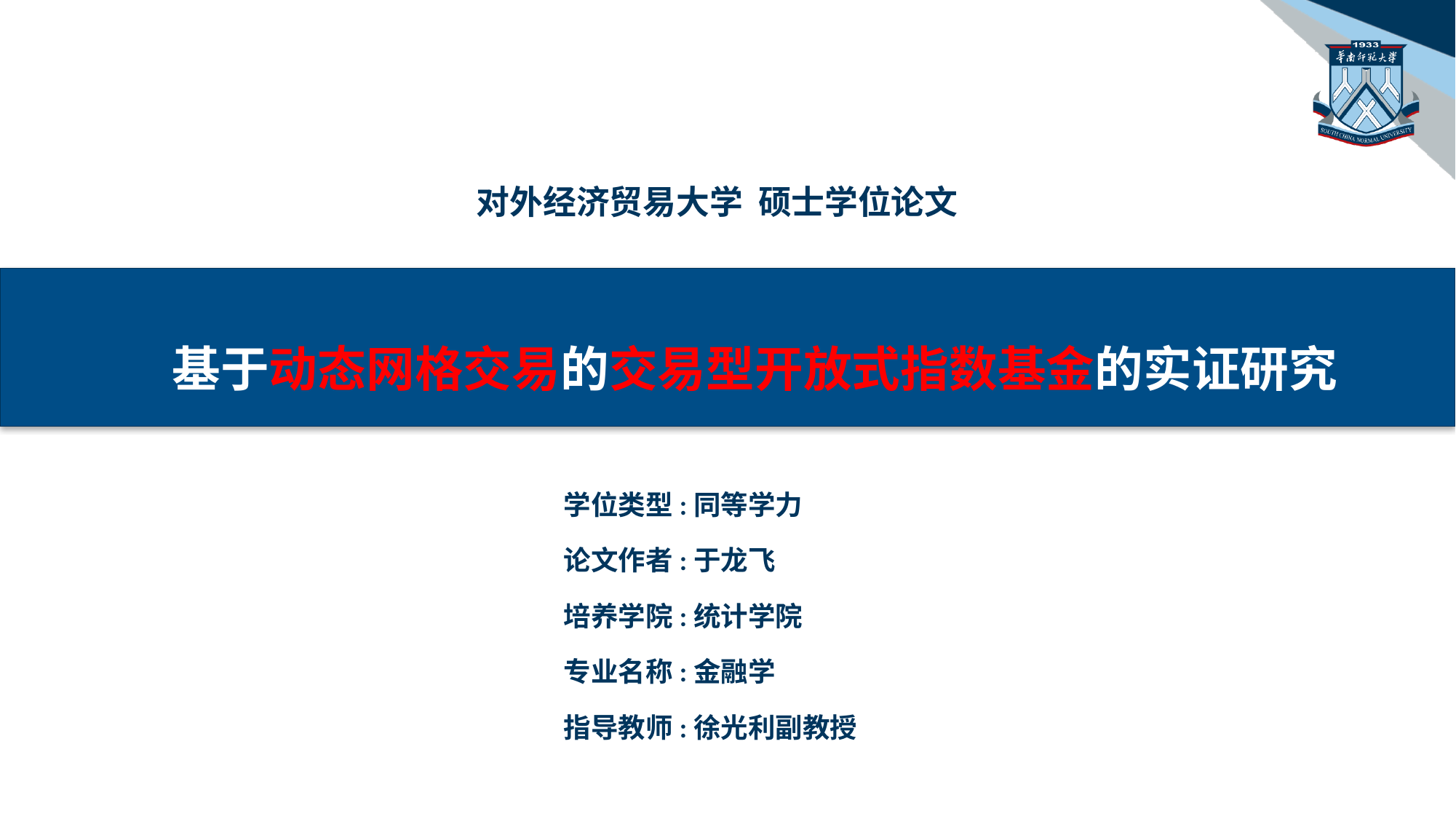

对外经济贸易大学  硕士学位论文
基于动态网格交易的交易型开放式指数基金的实证研究
学位类型:同等学力
论文作者:于龙飞
培养学院:统计学院
专业名称:金融学
指导教师:徐光利副教授
1